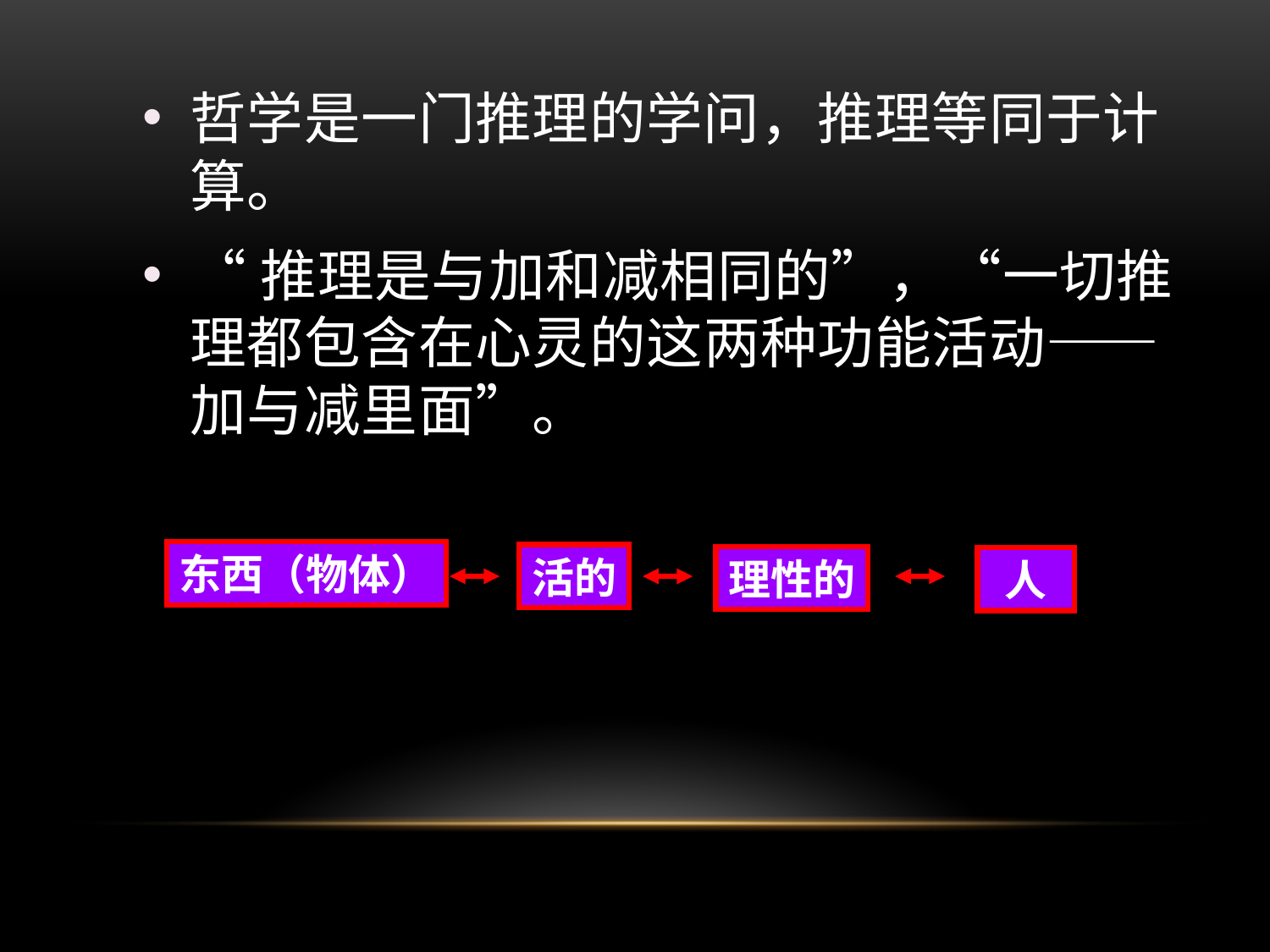

哲学是一门推理的学问，推理等同于计算。
“推理是与加和减相同的”，“一切推理都包含在心灵的这两种功能活动——加与减里面”。
东西（物体）
活的
理性的
人